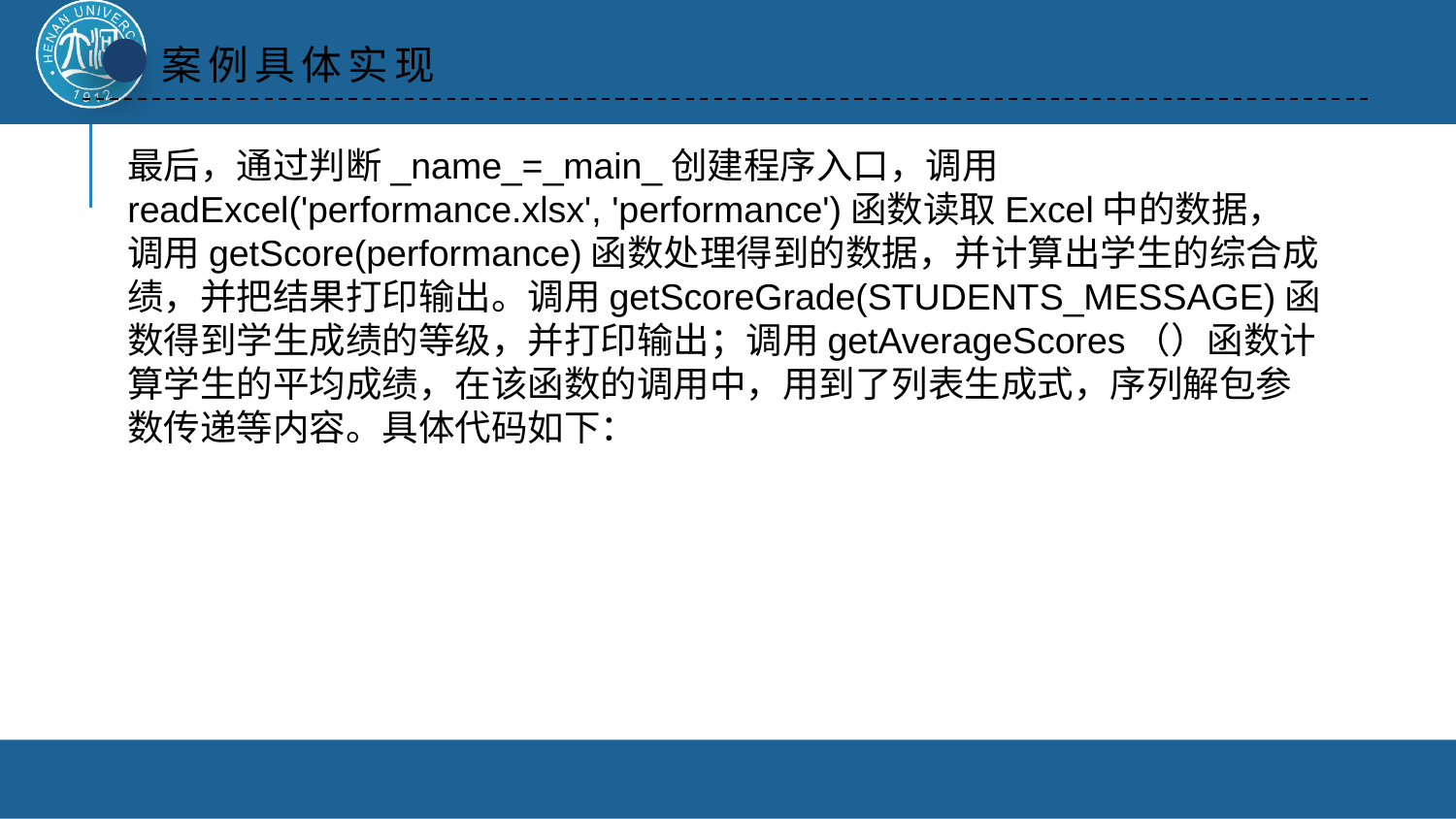

案例具体实现

最后，通过判断_name_=_main_创建程序入口，调用readExcel('performance.xlsx', 'performance')函数读取Excel中的数据，
调用getScore(performance)函数处理得到的数据，并计算出学生的综合成绩，并把结果打印输出。调用getScoreGrade(STUDENTS_MESSAGE)函数得到学生成绩的等级，并打印输出；调用getAverageScores（）函数计算学生的平均成绩，在该函数的调用中，用到了列表生成式，序列解包参数传递等内容。具体代码如下：